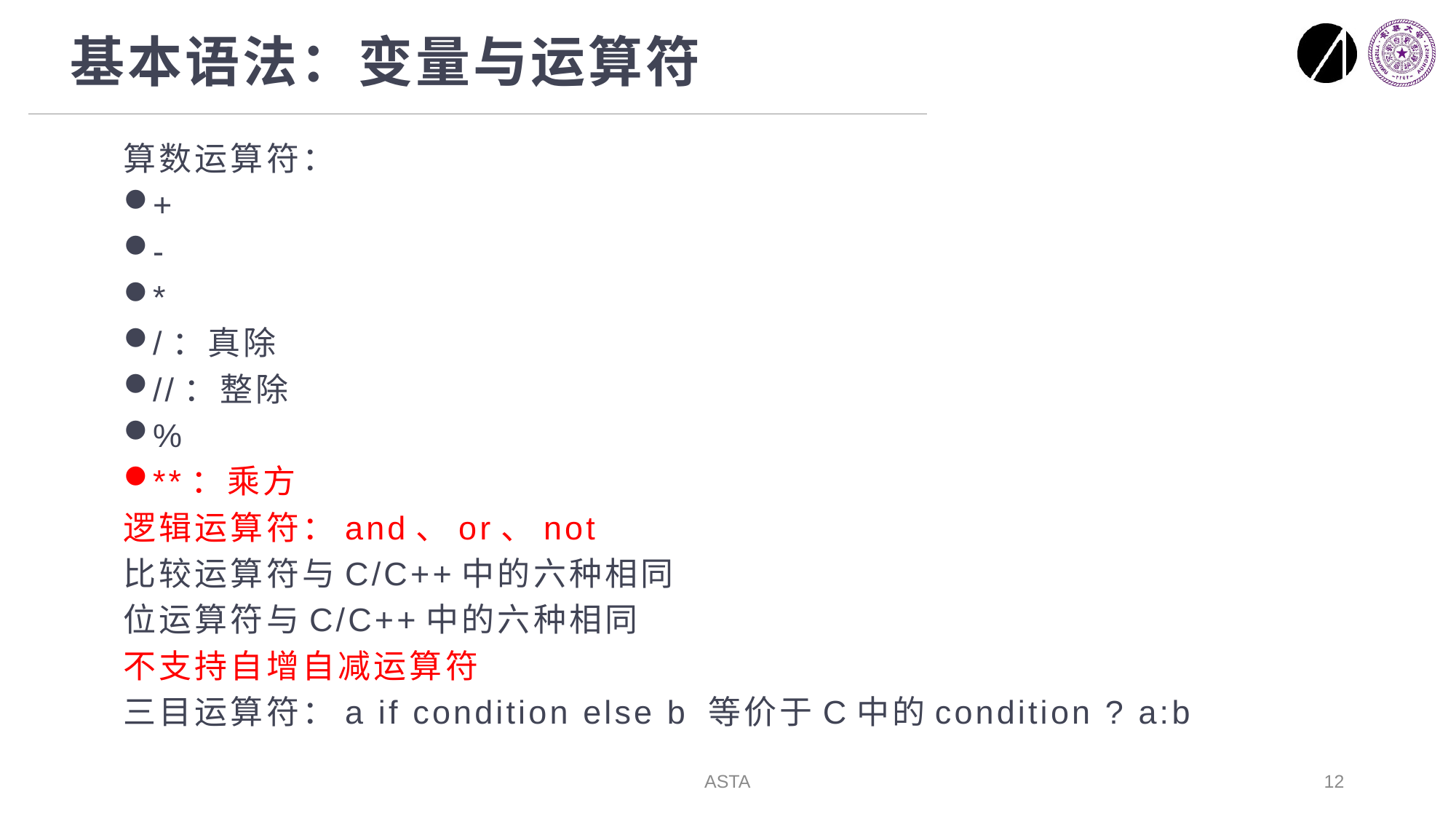

# 基本语法：变量与运算符
算数运算符：
+
-
*
/：真除
//：整除
%
**：乘方
逻辑运算符：and、or、not
比较运算符与C/C++中的六种相同
位运算符与C/C++中的六种相同
不支持自增自减运算符
三目运算符：a if condition else b 等价于C中的condition ? a:b

ASTA
12